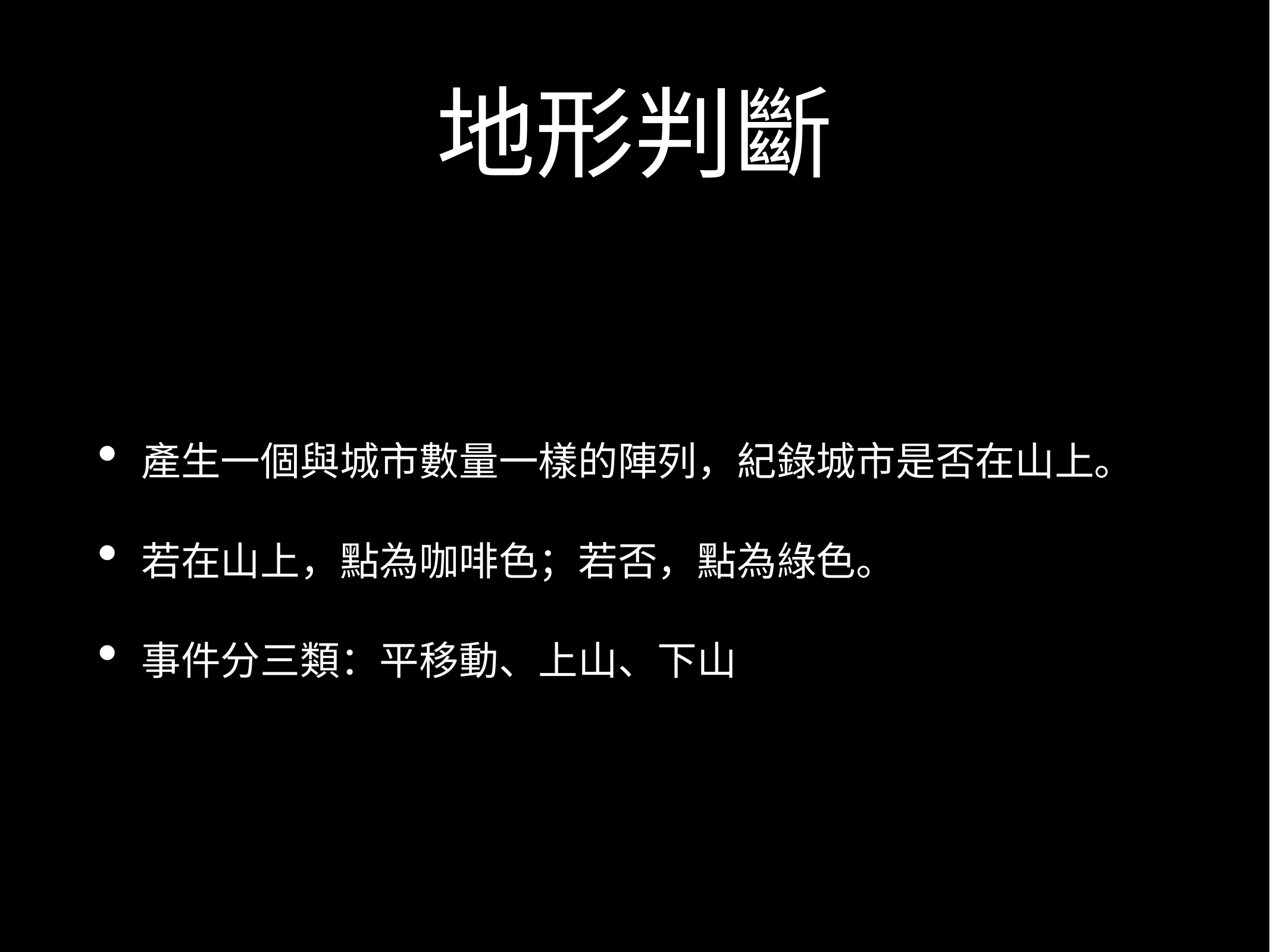

# 地形判斷
產生一個與城市數量一樣的陣列，紀錄城市是否在山上。
若在山上，點為咖啡色；若否，點為綠色。
事件分三類：平移動、上山、下山